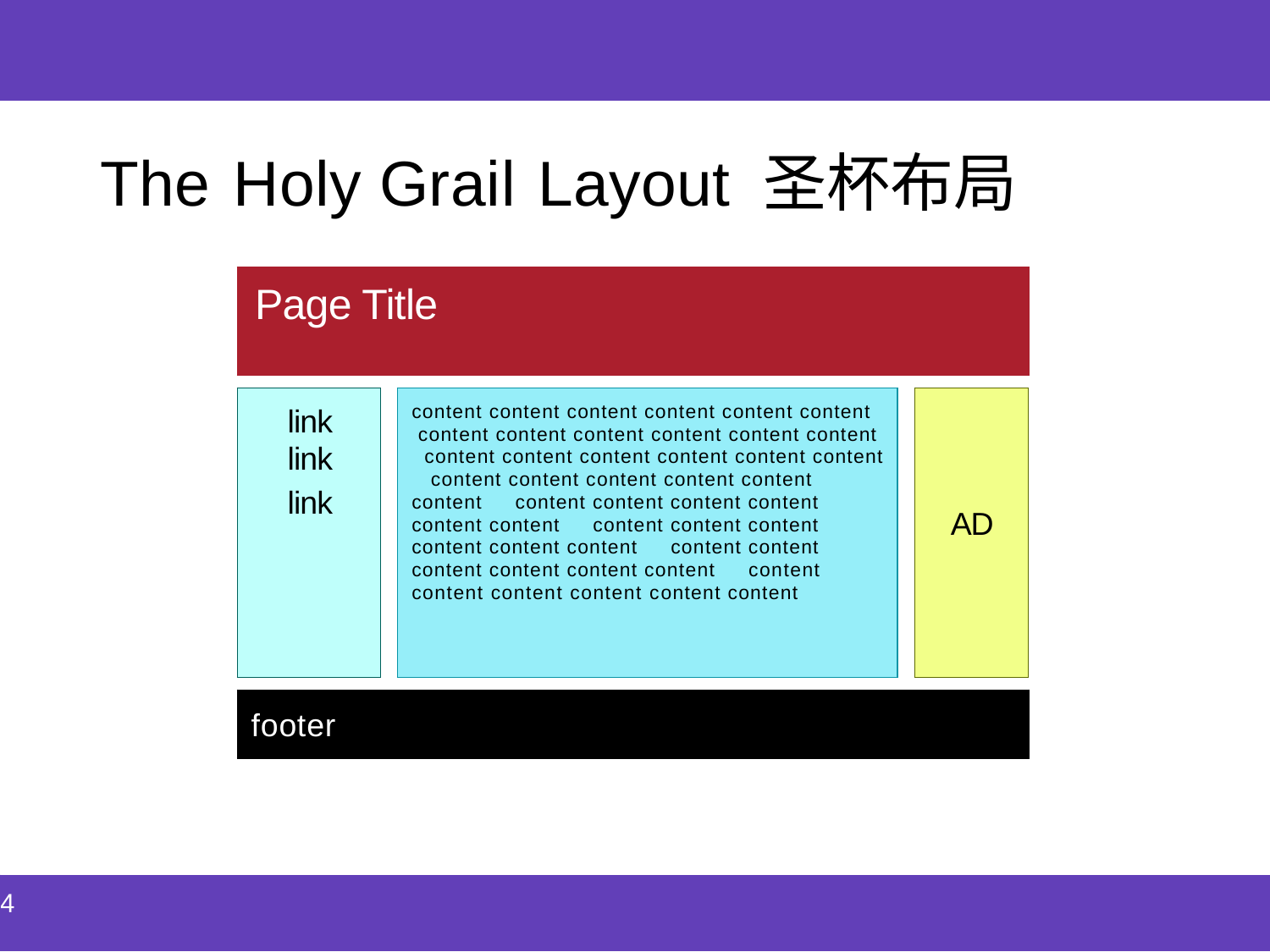

|  |
| --- |

The Holy Grail Layout 圣杯布局
| Page Title |
| --- |
| link link link |
| --- |
| content content content content content content content content content content content content content content content content content content content content content content content content content content content content content content content content content content content content content content content content content content content content content content content content |
| --- |
| AD |
| --- |
| footer |
| --- |
| 4 |
| --- |